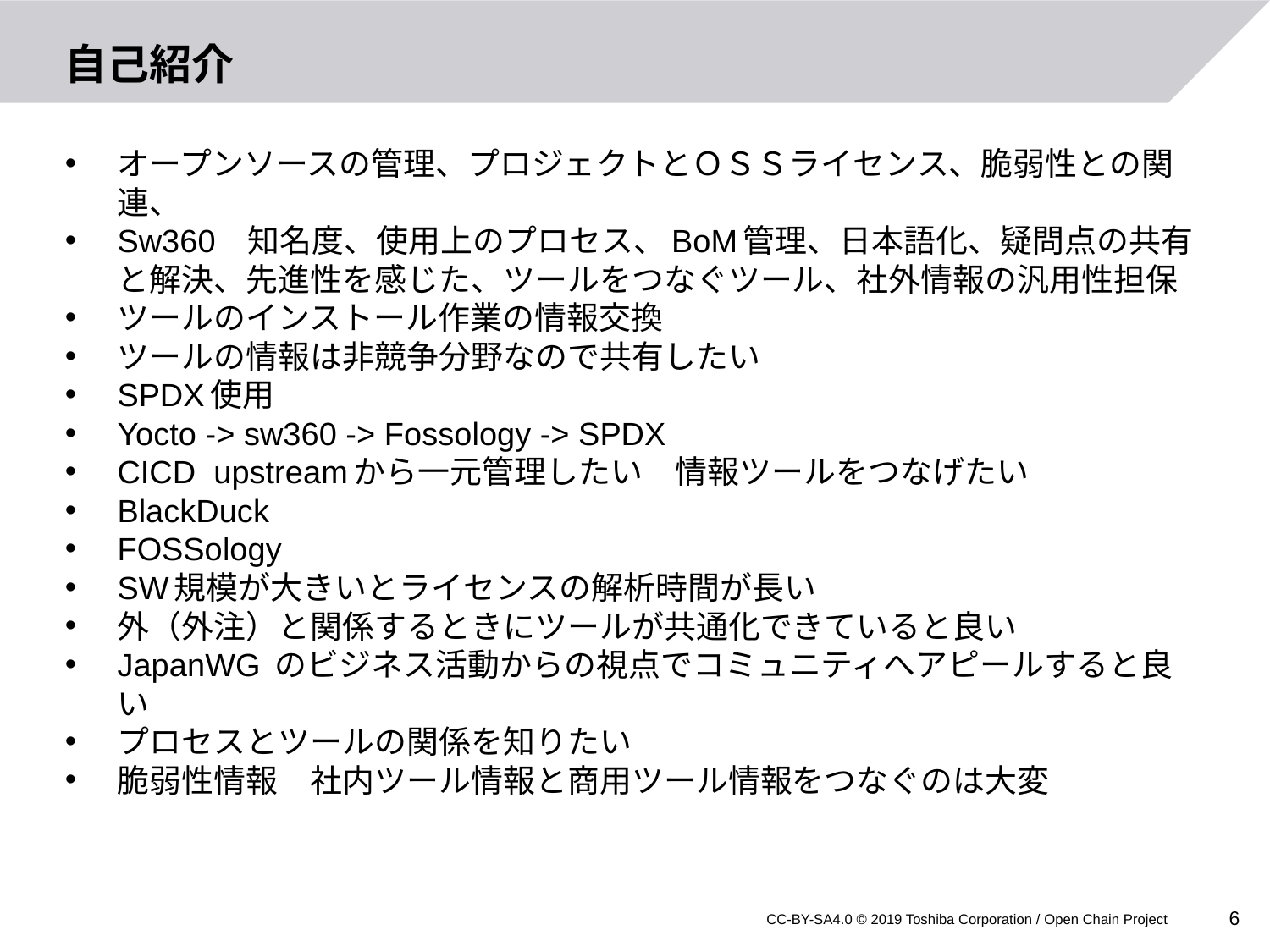

# 自己紹介
オープンソースの管理、プロジェクトとＯＳＳライセンス、脆弱性との関連、
Sw360   知名度、使用上のプロセス、BoM管理、日本語化、疑問点の共有と解決、先進性を感じた、ツールをつなぐツール、社外情報の汎用性担保
ツールのインストール作業の情報交換
ツールの情報は非競争分野なので共有したい
SPDX使用
Yocto -> sw360 -> Fossology -> SPDX
CICD  upstreamから一元管理したい　情報ツールをつなげたい
BlackDuck
FOSSology
SW規模が大きいとライセンスの解析時間が長い
外（外注）と関係するときにツールが共通化できていると良い
JapanWG のビジネス活動からの視点でコミュニティへアピールすると良い
プロセスとツールの関係を知りたい
脆弱性情報　社内ツール情報と商用ツール情報をつなぐのは大変